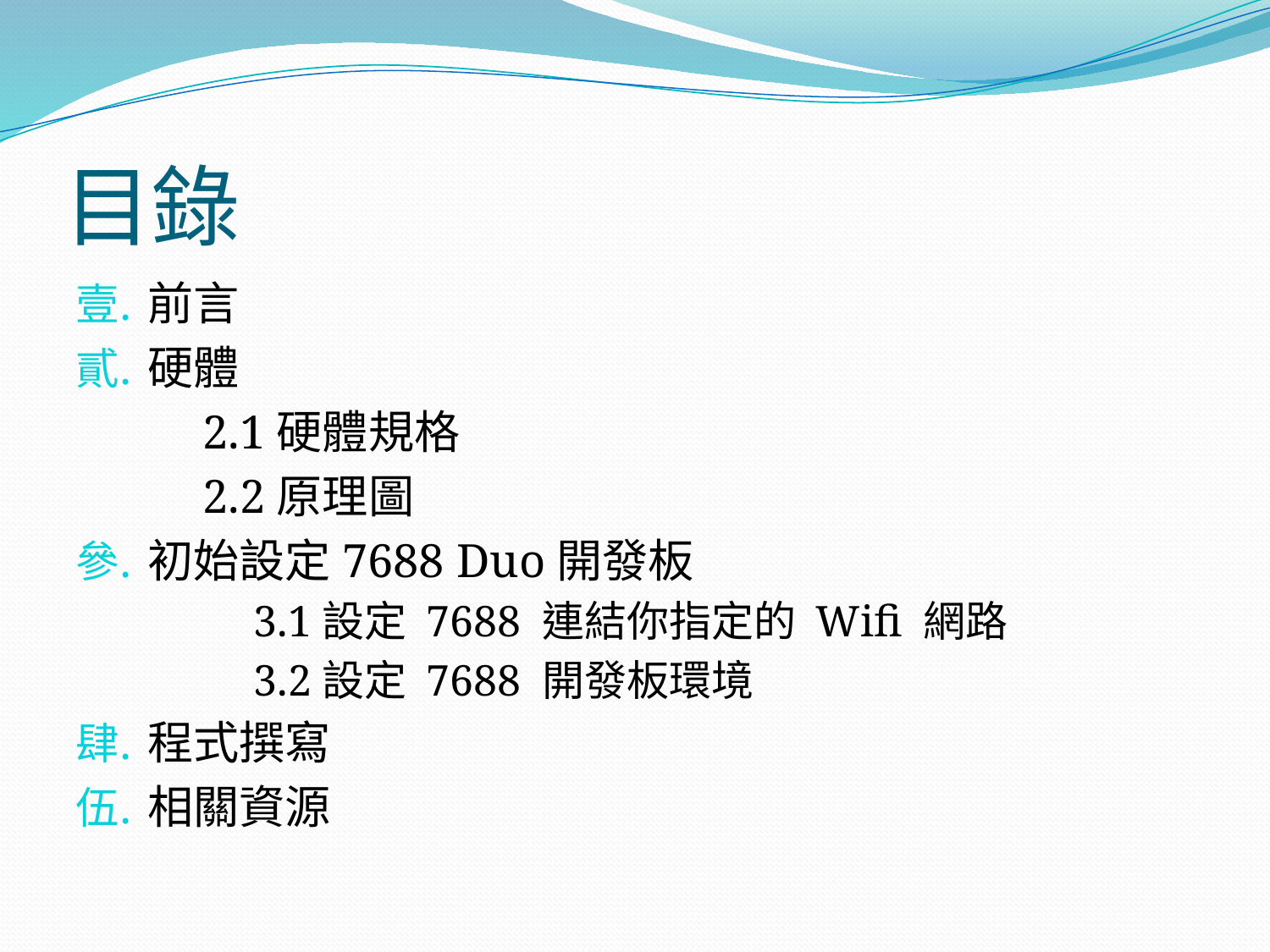

# 目錄
前言
硬體
	2.1硬體規格
	2.2原理圖
初始設定7688 Duo開發板
	3.1設定 7688 連結你指定的 Wifi 網路
	3.2設定 7688 開發板環境
程式撰寫
相關資源